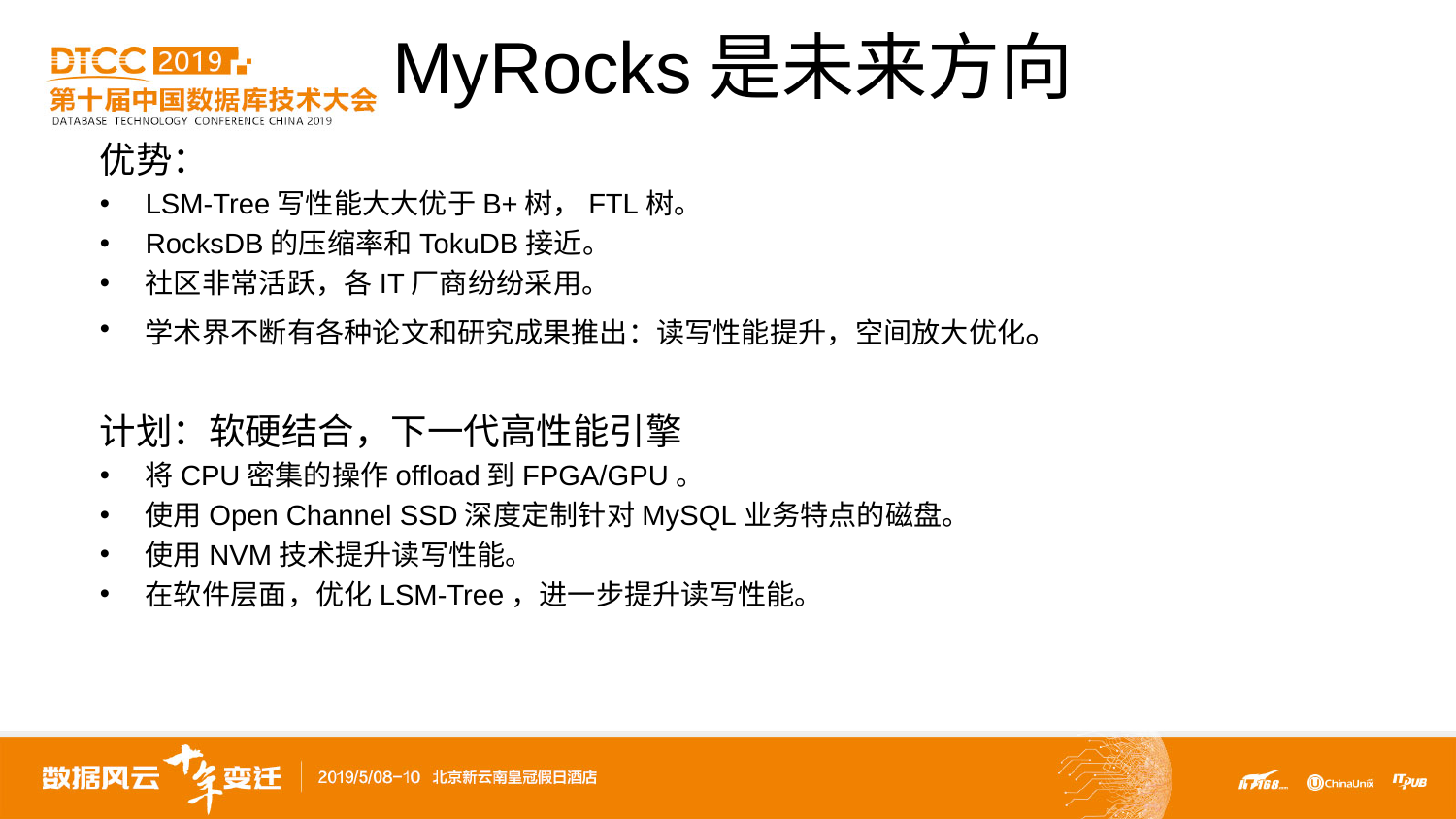

# MyRocks是未来方向
优势：
LSM-Tree写性能大大优于B+树，FTL树。
RocksDB的压缩率和TokuDB接近。
社区非常活跃，各IT厂商纷纷采用。
学术界不断有各种论文和研究成果推出：读写性能提升，空间放大优化。

计划：软硬结合，下一代高性能引擎
将CPU密集的操作offload到FPGA/GPU。
使用Open Channel SSD深度定制针对MySQL业务特点的磁盘。
使用NVM技术提升读写性能。
在软件层面，优化LSM-Tree，进一步提升读写性能。